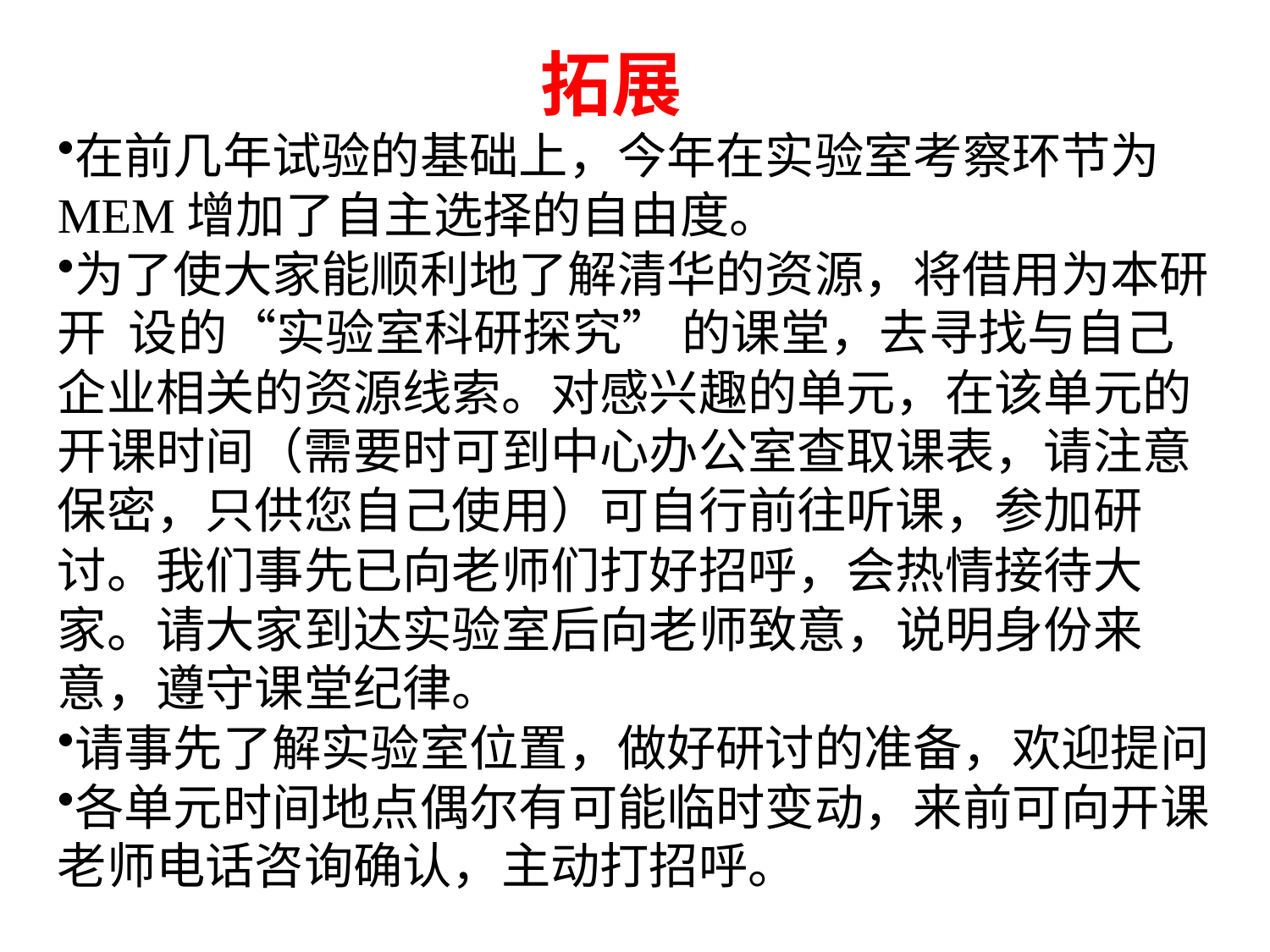

拓展
在前几年试验的基础上，今年在实验室考察环节为MEM增加了自主选择的自由度。
为了使大家能顺利地了解清华的资源，将借用为本研开  设的“实验室科研探究” 的课堂，去寻找与自己企业相关的资源线索。对感兴趣的单元，在该单元的开课时间（需要时可到中心办公室查取课表，请注意保密，只供您自己使用）可自行前往听课，参加研讨。我们事先已向老师们打好招呼，会热情接待大家。请大家到达实验室后向老师致意，说明身份来意，遵守课堂纪律。
请事先了解实验室位置，做好研讨的准备，欢迎提问
各单元时间地点偶尔有可能临时变动，来前可向开课老师电话咨询确认，主动打招呼。